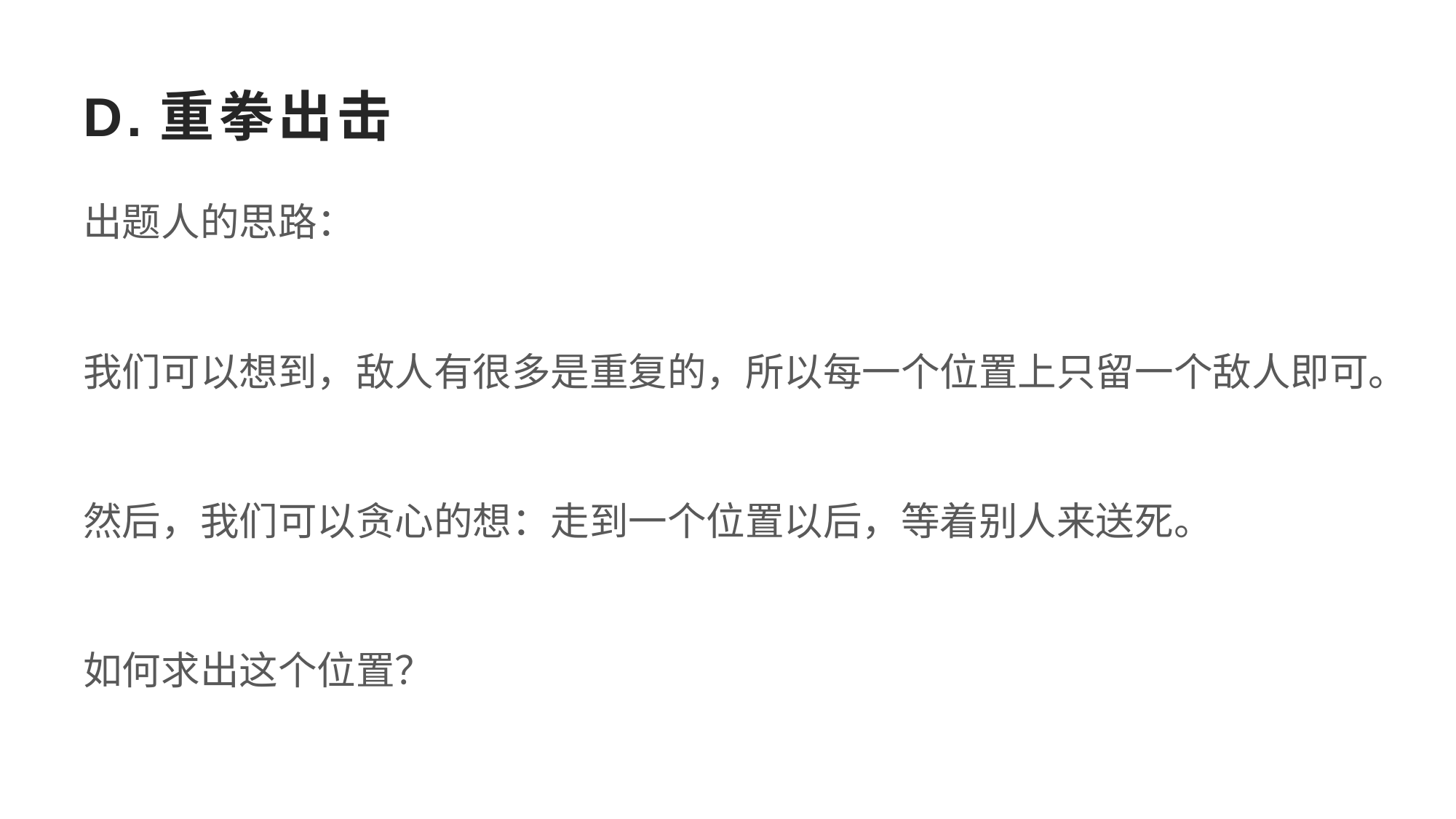

# D.重拳出击
出题人的思路：

我们可以想到，敌人有很多是重复的，所以每一个位置上只留一个敌人即可。

然后，我们可以贪心的想：走到一个位置以后，等着别人来送死。

如何求出这个位置？